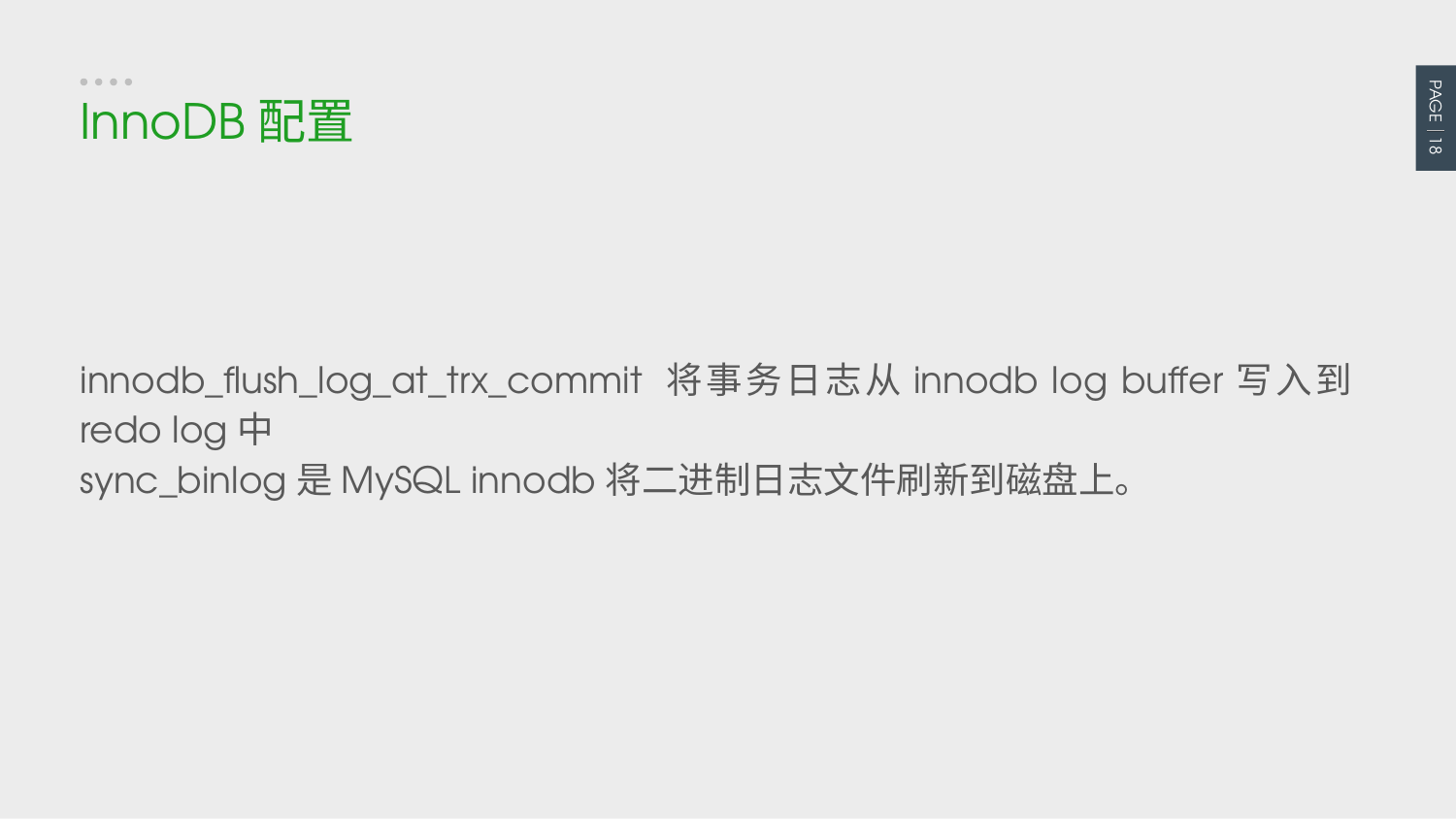

PAGE   18
InnoDB配置
innodb_flush_log_at_trx_commit	将事务日志从innodb log buffer写入到redo log中
sync_binlog是MySQL innodb将二进制日志文件刷新到磁盘上。